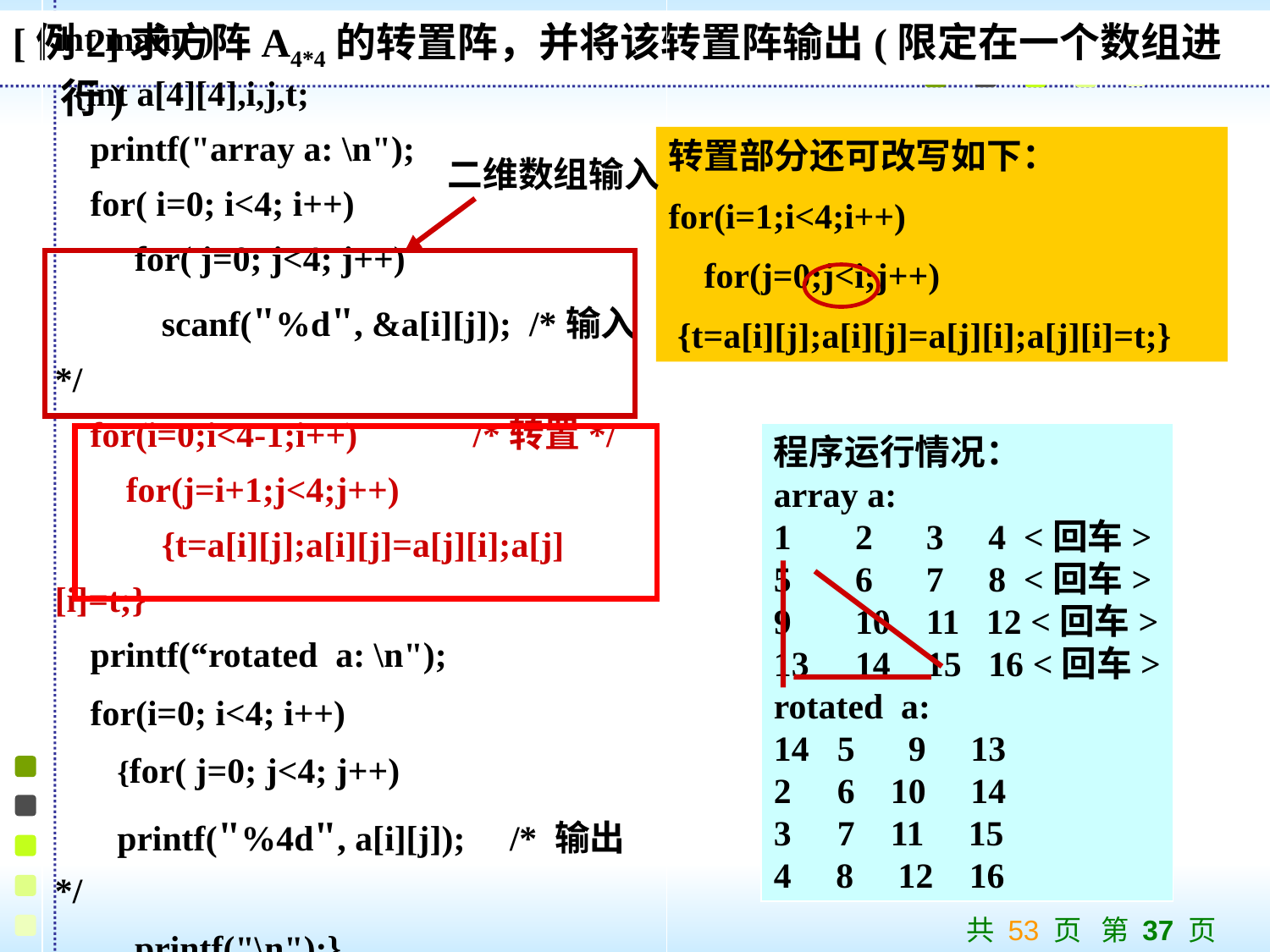

[例2]求方阵A4*4的转置阵，并将该转置阵输出(限定在一个数组进行)
int main( )
  {int a[4][4],i,j,t;
    printf("array a: \n");
    for( i=0; i<4; i++)
         for( j=0; j<4; j++)
            scanf("%d", &a[i][j]);  /*输入*/
    for(i=0;i<4-1;i++)             /*转置*/
        for(j=i+1;j<4;j++)
            {t=a[i][j];a[i][j]=a[j][i];a[j][i]=t;}
    printf(“rotated  a: \n");
    for(i=0; i<4; i++)
       {for( j=0; j<4; j++)
       printf("%4d", a[i][j]);     /* 输出 */
         printf("\n");}
    return 0;}
转置部分还可改写如下：
for(i=1;i<4;i++)
    for(j=0;j<i;j++)
 {t=a[i][j];a[i][j]=a[j][i];a[j][i]=t;}
二维数组输入

程序运行情况：
array a:
  2      3     4  <回车>
  6      7     8  <回车>
  10    11   12 <回车>
  14    15   16 <回车>
rotated  a:
5      9     13
6    10     14
7    11     15
4     8     12    16

共 53 页   第 37 页